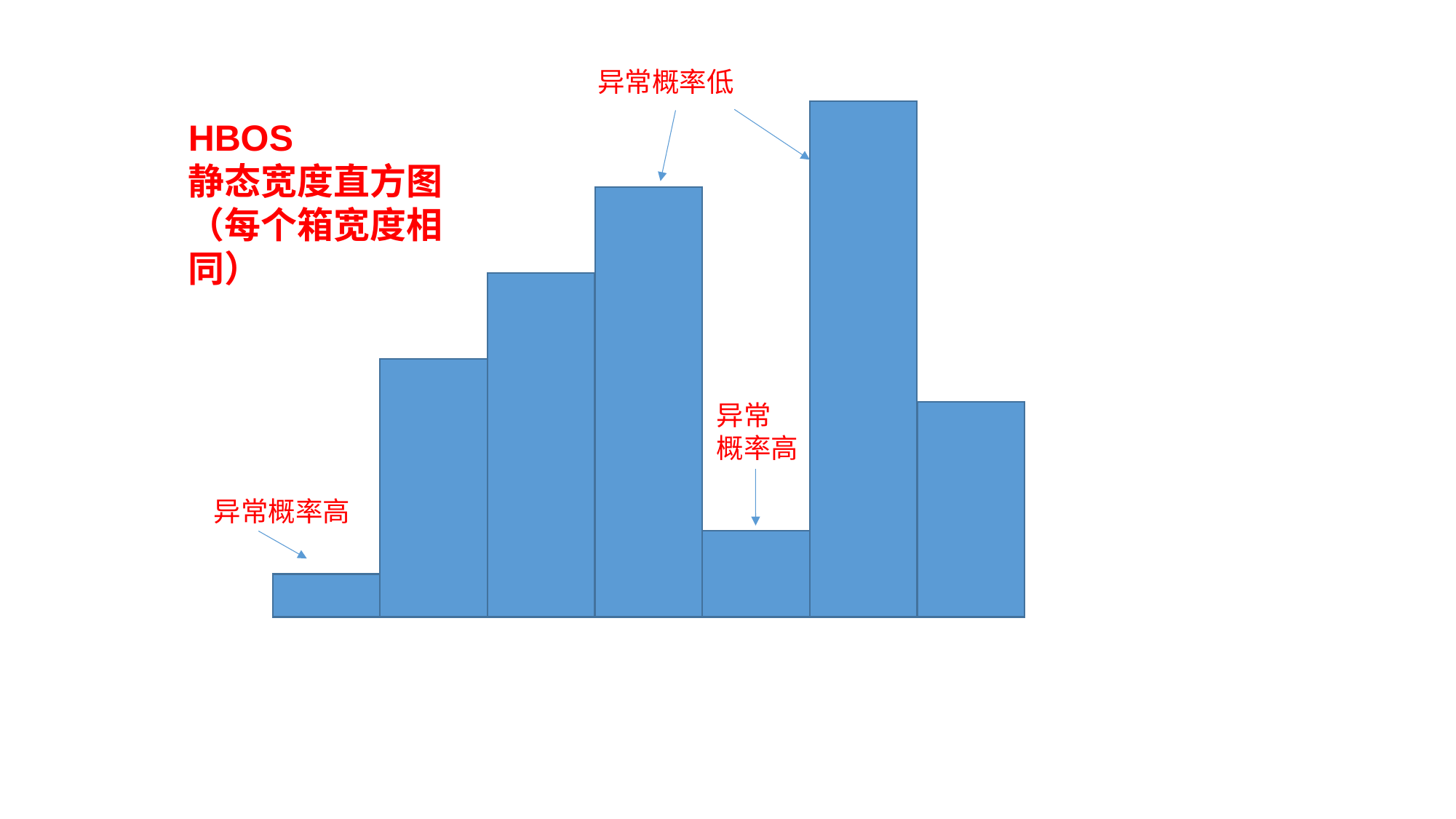

异常概率低

HBOS
静态宽度直方图
（每个箱宽度相同）

异常
概率高

异常概率高